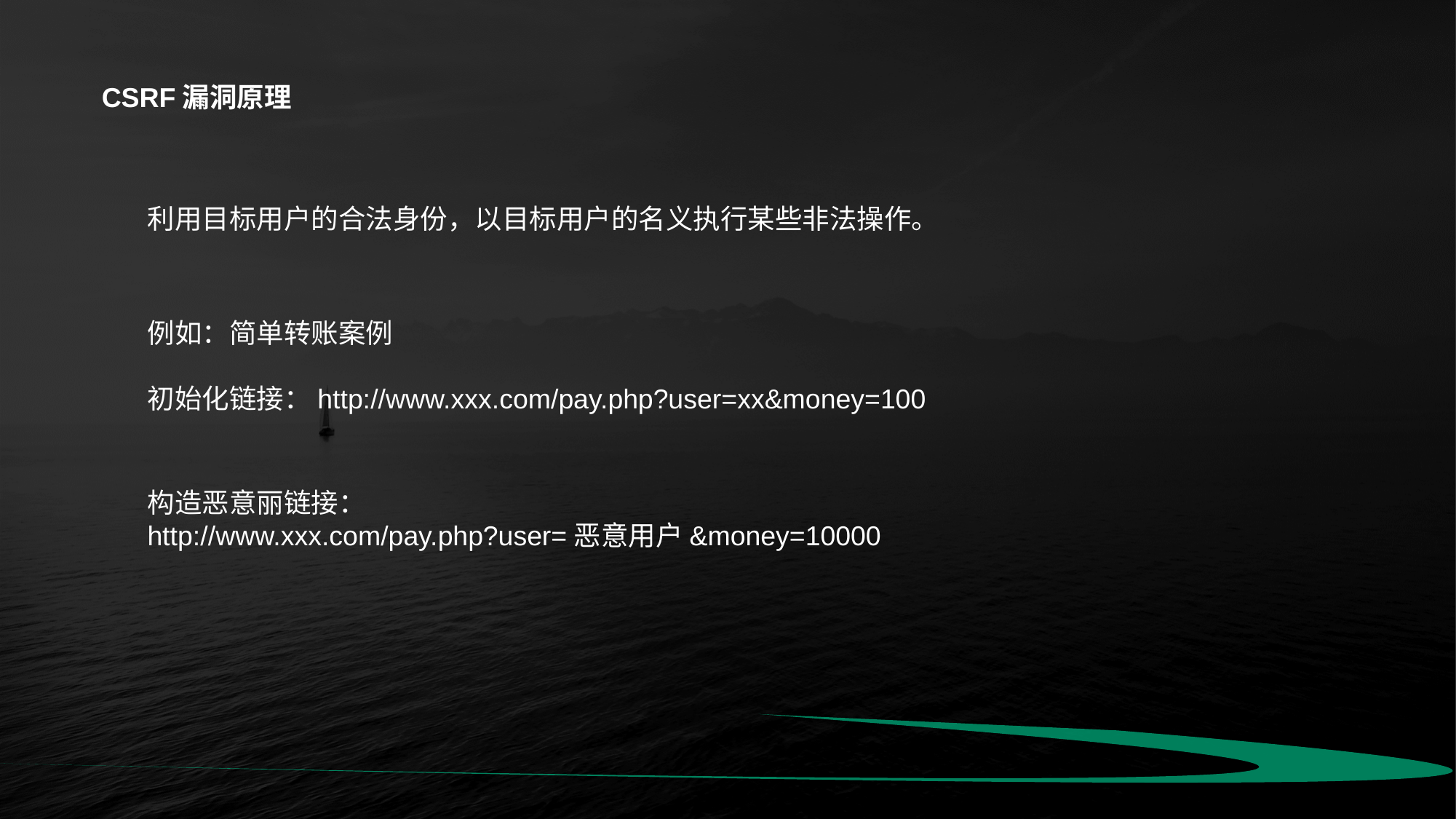

CSRF漏洞原理
利用目标用户的合法身份，以目标用户的名义执行某些非法操作。
例如：简单转账案例

初始化链接：http://www.xxx.com/pay.php?user=xx&money=100
构造恶意丽链接：
http://www.xxx.com/pay.php?user=恶意用户&money=10000